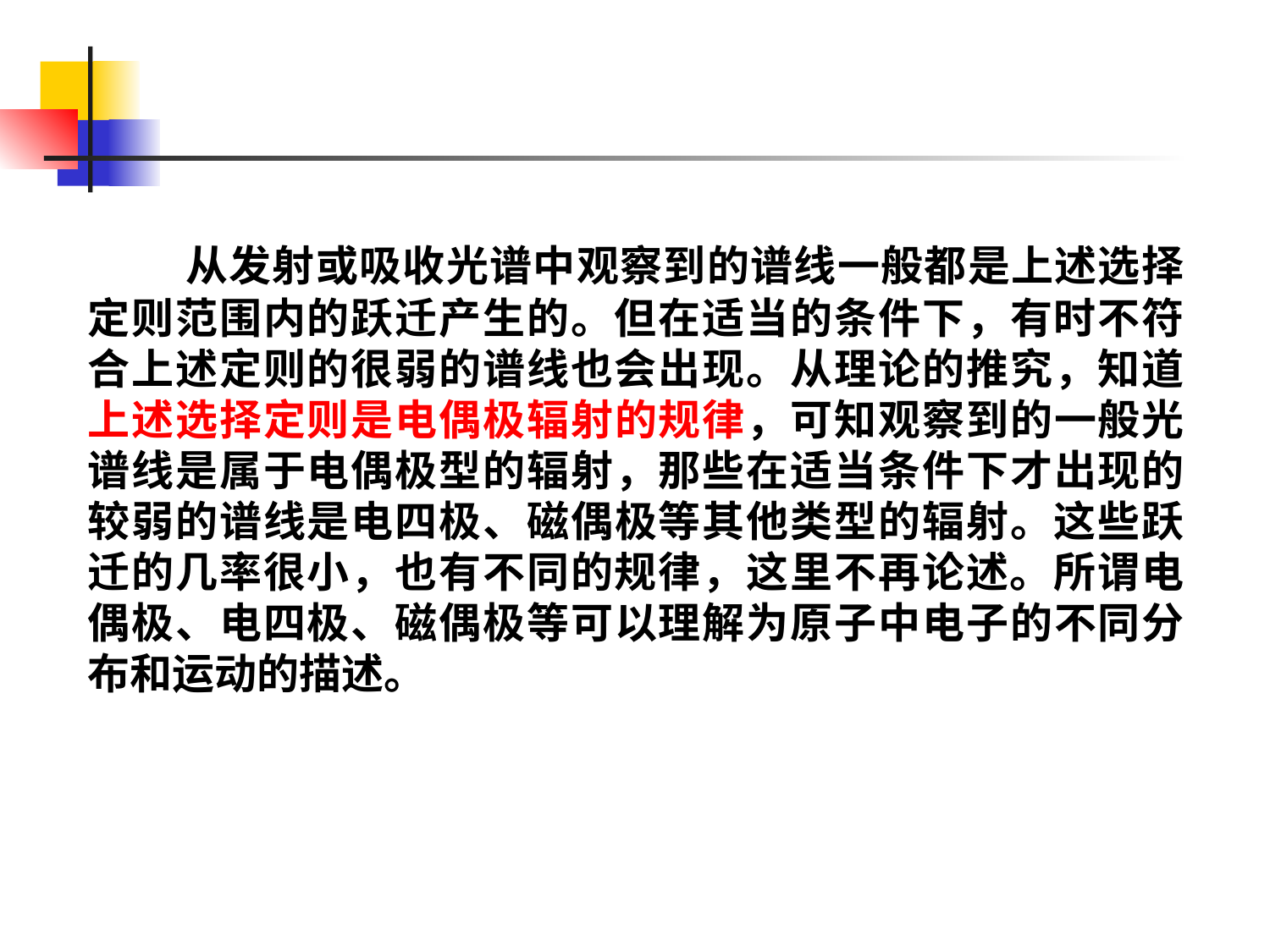

从发射或吸收光谱中观察到的谱线一般都是上述选择定则范围内的跃迁产生的。但在适当的条件下，有时不符合上述定则的很弱的谱线也会出现。从理论的推究，知道上述选择定则是电偶极辐射的规律，可知观察到的一般光谱线是属于电偶极型的辐射，那些在适当条件下才出现的较弱的谱线是电四极、磁偶极等其他类型的辐射。这些跃迁的几率很小，也有不同的规律，这里不再论述。所谓电偶极、电四极、磁偶极等可以理解为原子中电子的不同分布和运动的描述。